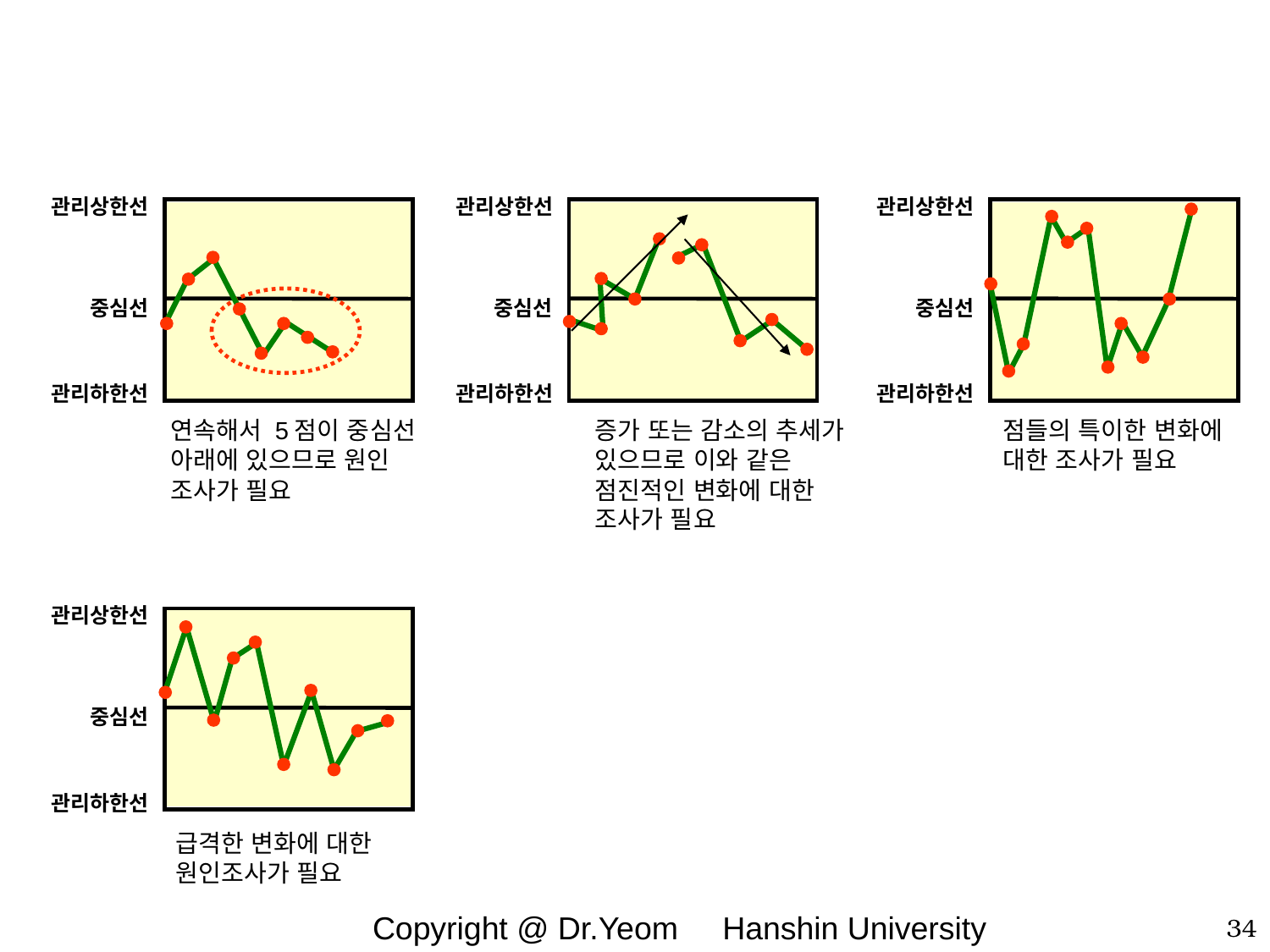

관리상한선

중심선

관리하한선

관리상한선

중심선

관리하한선

관리상한선

중심선

관리하한선

연속해서 5점이 중심선
아래에 있으므로 원인
조사가 필요
증가 또는 감소의 추세가
있으므로 이와 같은
점진적인 변화에 대한
조사가 필요
점들의 특이한 변화에
대한 조사가 필요
관리상한선

중심선

관리하한선

급격한 변화에 대한
원인조사가 필요
34